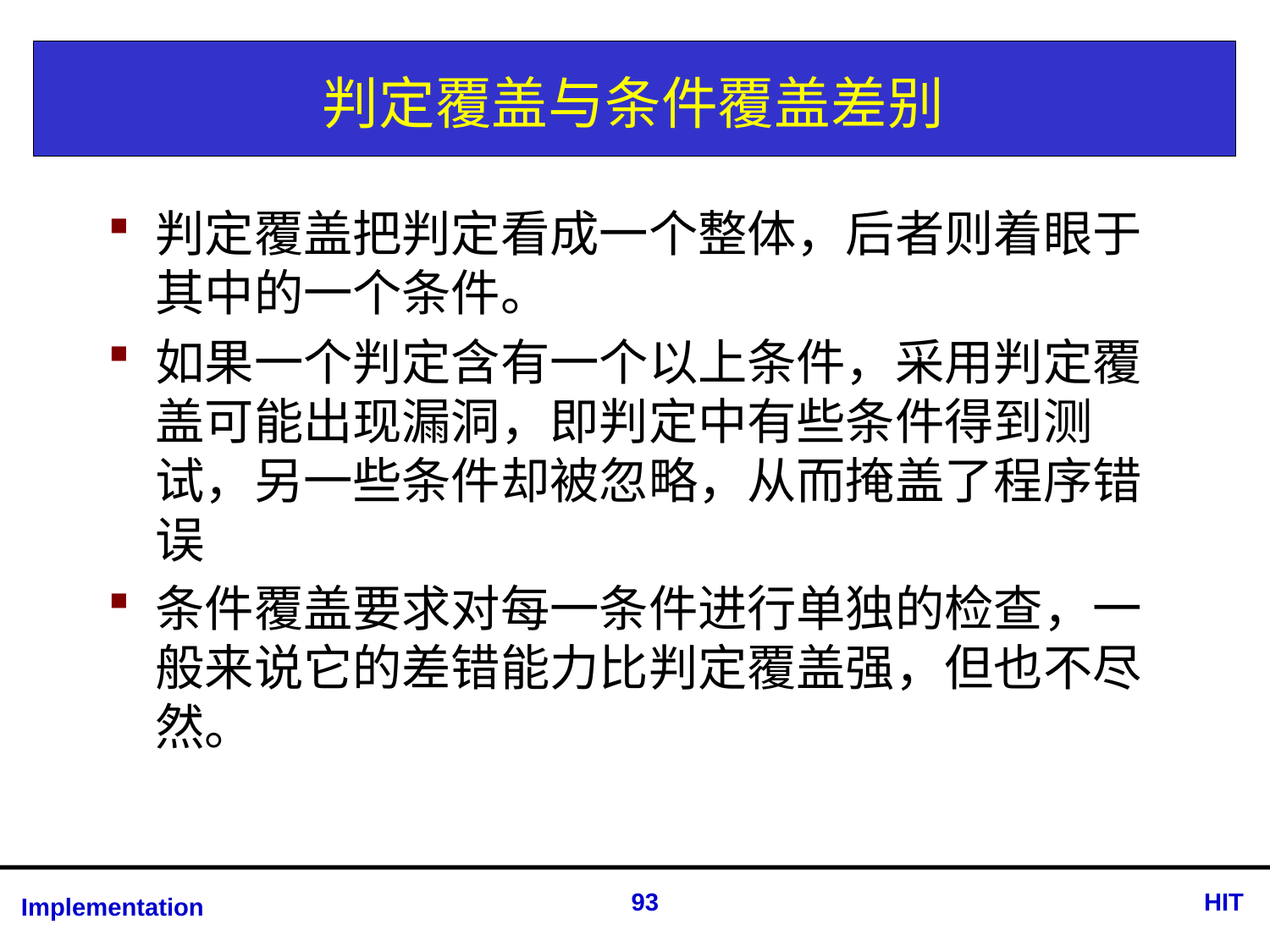

# 判定覆盖与条件覆盖差别
判定覆盖把判定看成一个整体，后者则着眼于其中的一个条件。
如果一个判定含有一个以上条件，采用判定覆盖可能出现漏洞，即判定中有些条件得到测试，另一些条件却被忽略，从而掩盖了程序错误
条件覆盖要求对每一条件进行单独的检查，一般来说它的差错能力比判定覆盖强，但也不尽然。